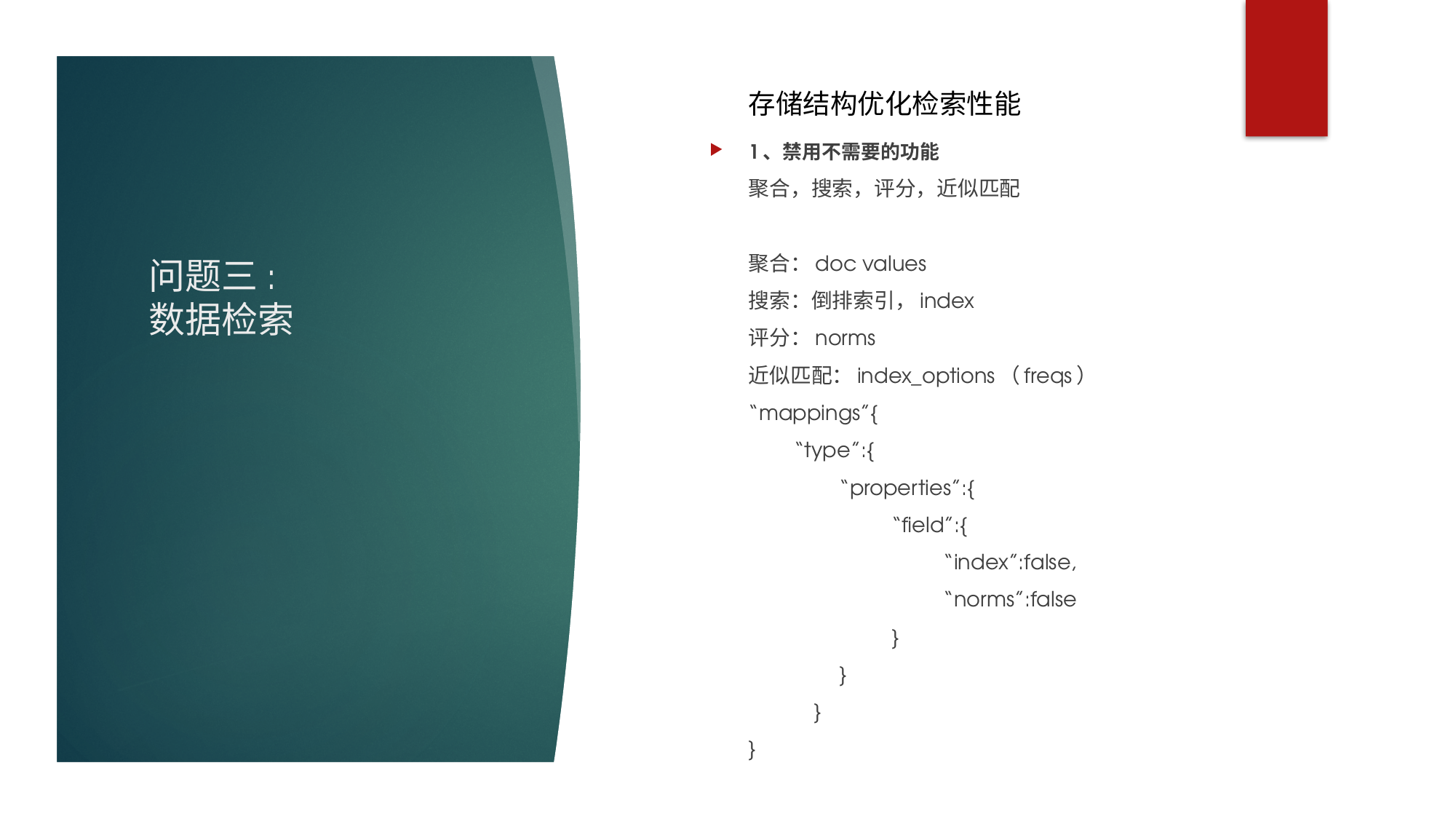

存储结构优化检索性能
1、禁用不需要的功能
	聚合，搜索，评分，近似匹配

	聚合：doc values
	搜索：倒排索引，index
	评分：norms
	近似匹配：index_options（freqs）
	“mappings”{
	“type”:{
	“properties”:{
	“field”:{
	“index”:false,
	“norms”:false
	}
	}
}
	}
# 问题三: 数据检索